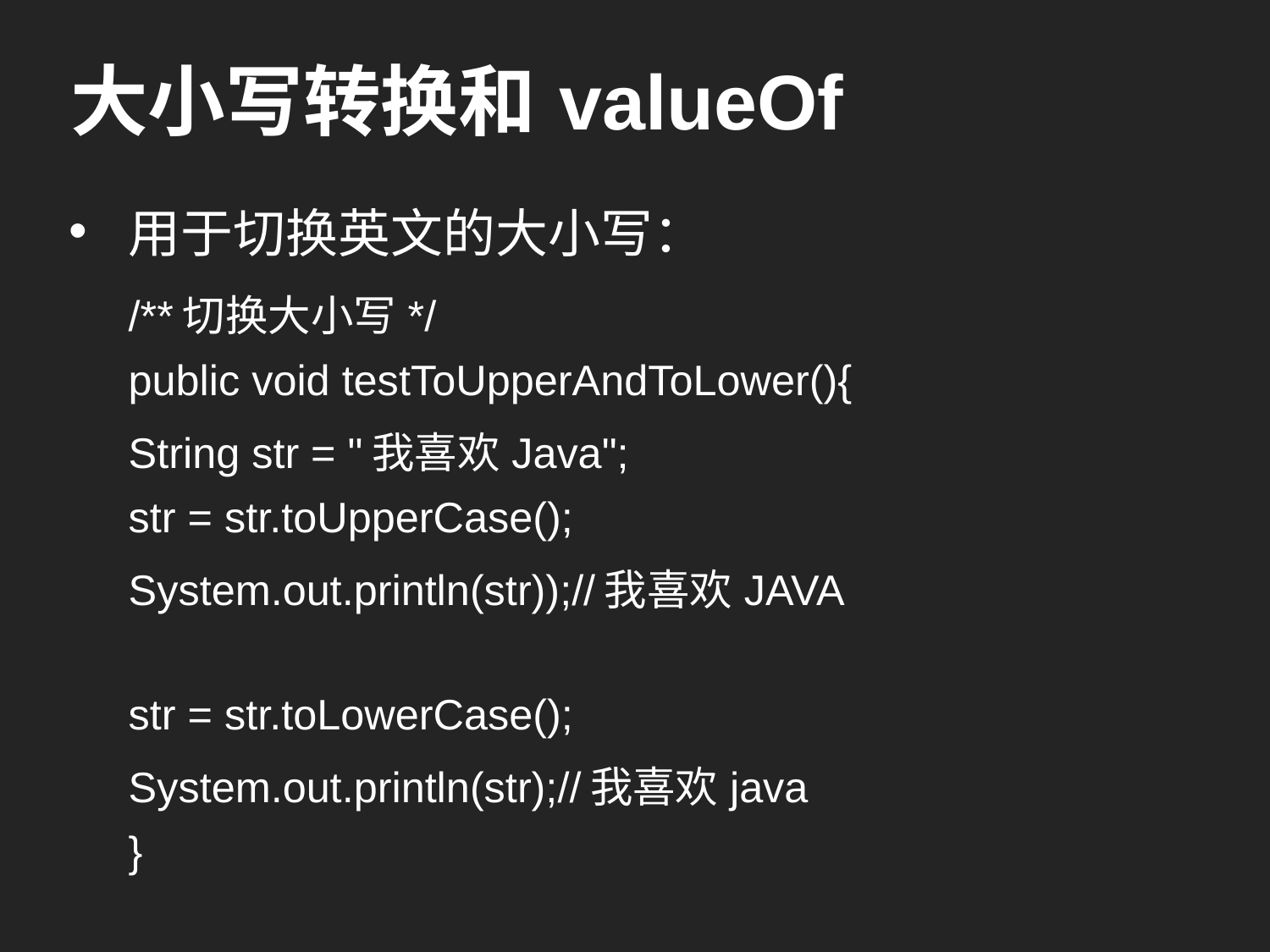

# 大小写转换和valueOf
用于切换英文的大小写：
/**切换大小写*/
public void testToUpperAndToLower(){
	String str = "我喜欢Java";
	str = str.toUpperCase();
	System.out.println(str));//我喜欢JAVA

	str = str.toLowerCase();
	System.out.println(str);//我喜欢java
}